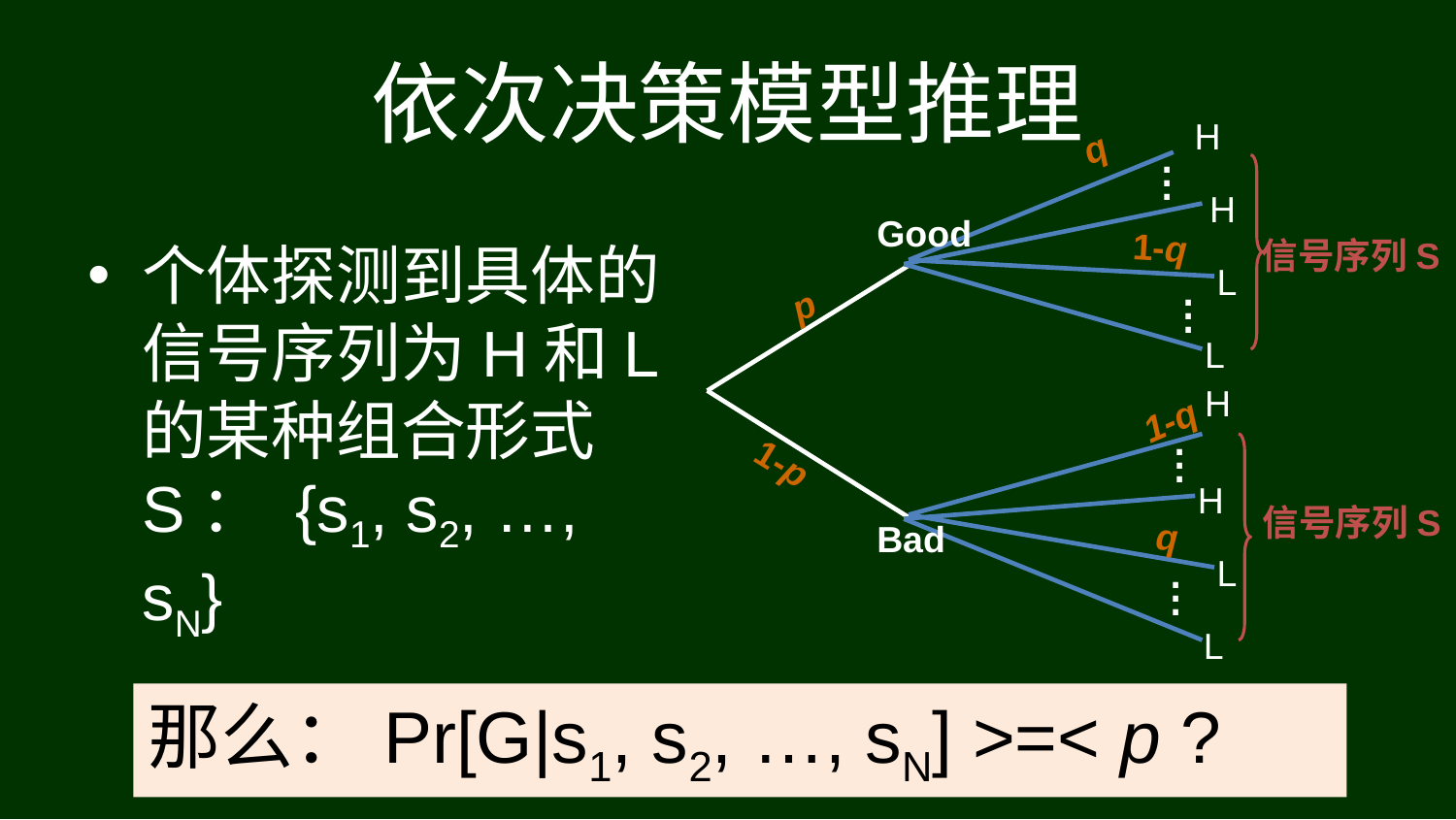

依次决策模型推理
H
q

.
.
.

H
Good

1-q
信号序列S
L

p

.
.
.

L
H

1-q
1-p

.
.
.

H
信号序列S

q
Bad

L
.
.
.

L
个体探测到具体的信号序列为H和L的某种组合形式S： {s1, s2, …, sN}
那么：Pr[G|s1, s2, …, sN] >=< p ?